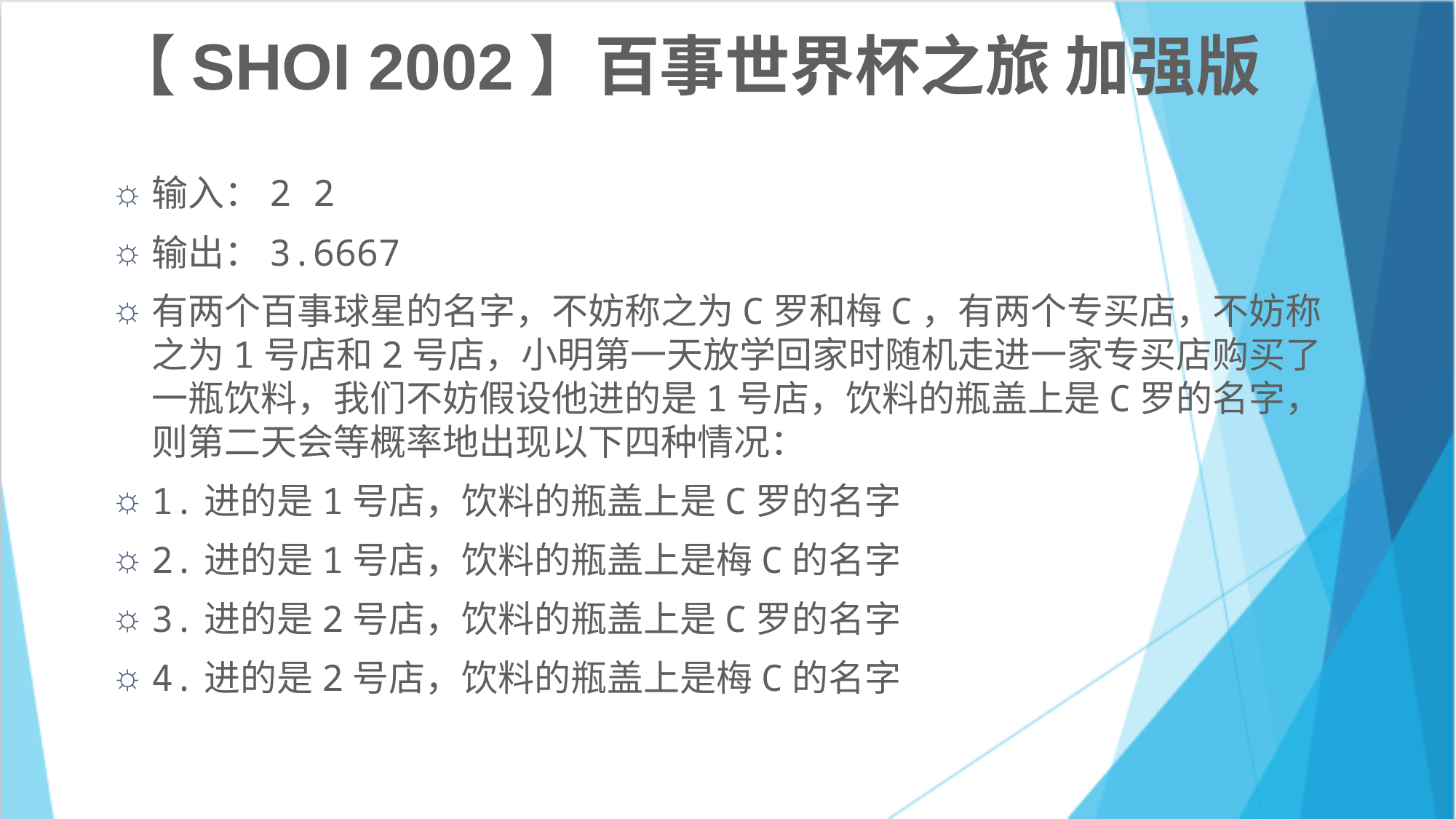

# 【SHOI 2002】百事世界杯之旅 加强版
输入：2 2
输出：3.6667
有两个百事球星的名字，不妨称之为C罗和梅C，有两个专买店，不妨称之为1号店和2号店，小明第一天放学回家时随机走进一家专买店购买了一瓶饮料，我们不妨假设他进的是1号店，饮料的瓶盖上是C罗的名字，则第二天会等概率地出现以下四种情况：
1.进的是1号店，饮料的瓶盖上是C罗的名字
2.进的是1号店，饮料的瓶盖上是梅C的名字
3.进的是2号店，饮料的瓶盖上是C罗的名字
4.进的是2号店，饮料的瓶盖上是梅C的名字